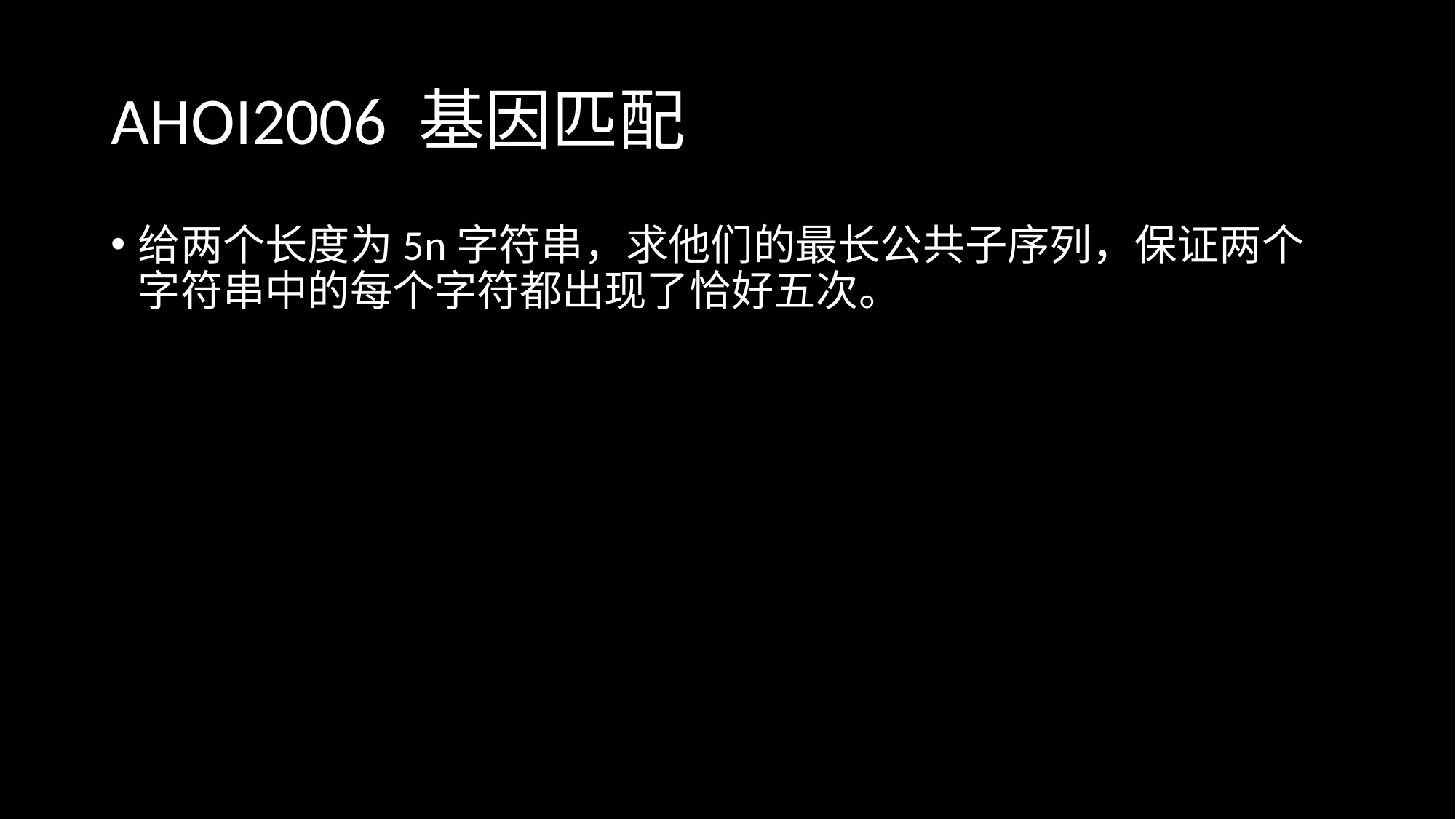

# AHOI2006 基因匹配
给两个长度为5n字符串，求他们的最长公共子序列，保证两个字符串中的每个字符都出现了恰好五次。